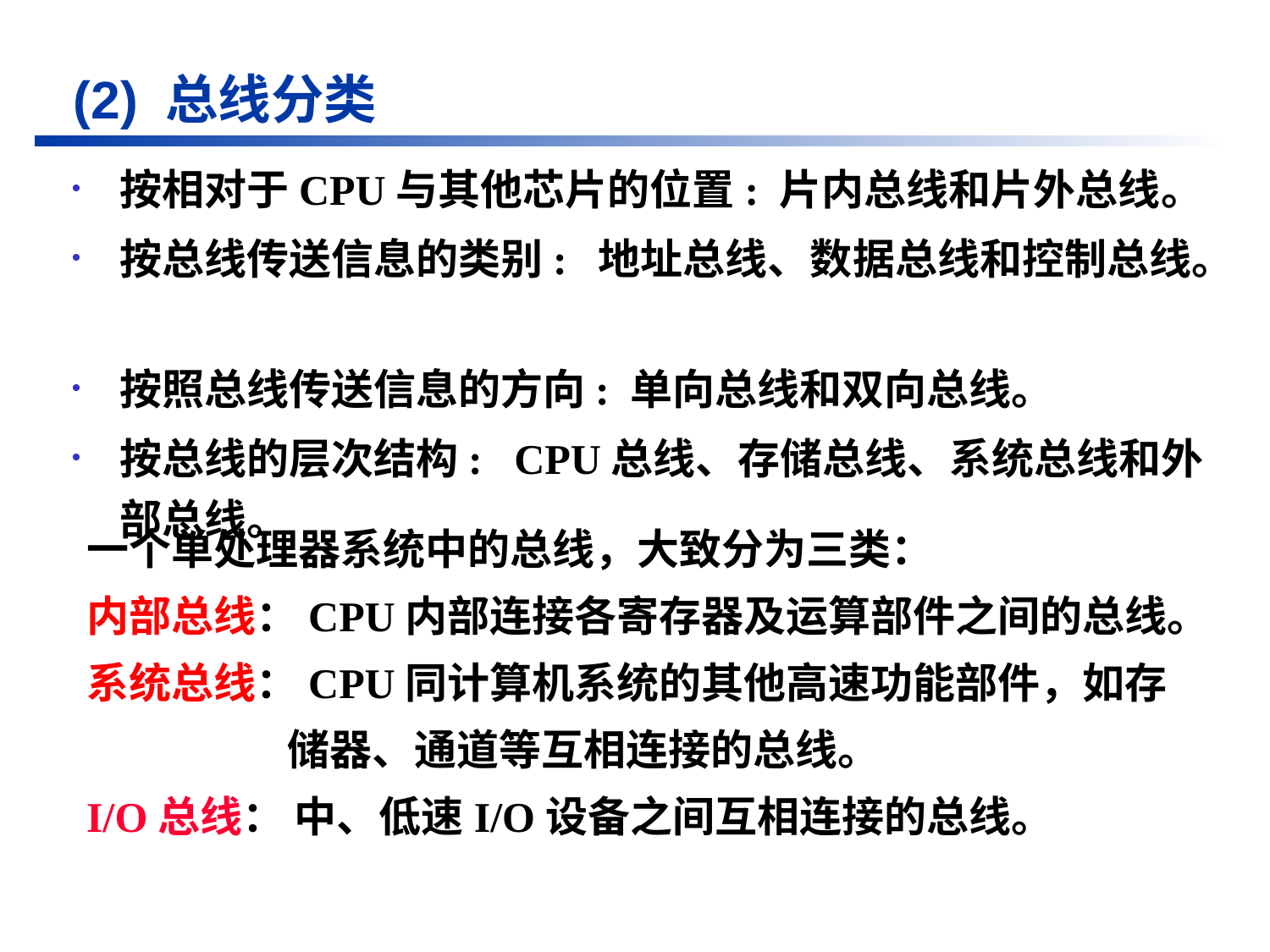

(2) 总线分类
按相对于CPU与其他芯片的位置: 片内总线和片外总线。
按总线传送信息的类别:  地址总线、数据总线和控制总线。
按照总线传送信息的方向: 单向总线和双向总线。
按总线的层次结构:   CPU总线、存储总线、系统总线和外部总线。
一个单处理器系统中的总线，大致分为三类：
内部总线：CPU内部连接各寄存器及运算部件之间的总线。
系统总线：CPU同计算机系统的其他高速功能部件，如存
                    储器、通道等互相连接的总线。
I/O总线： 中、低速I/O设备之间互相连接的总线。